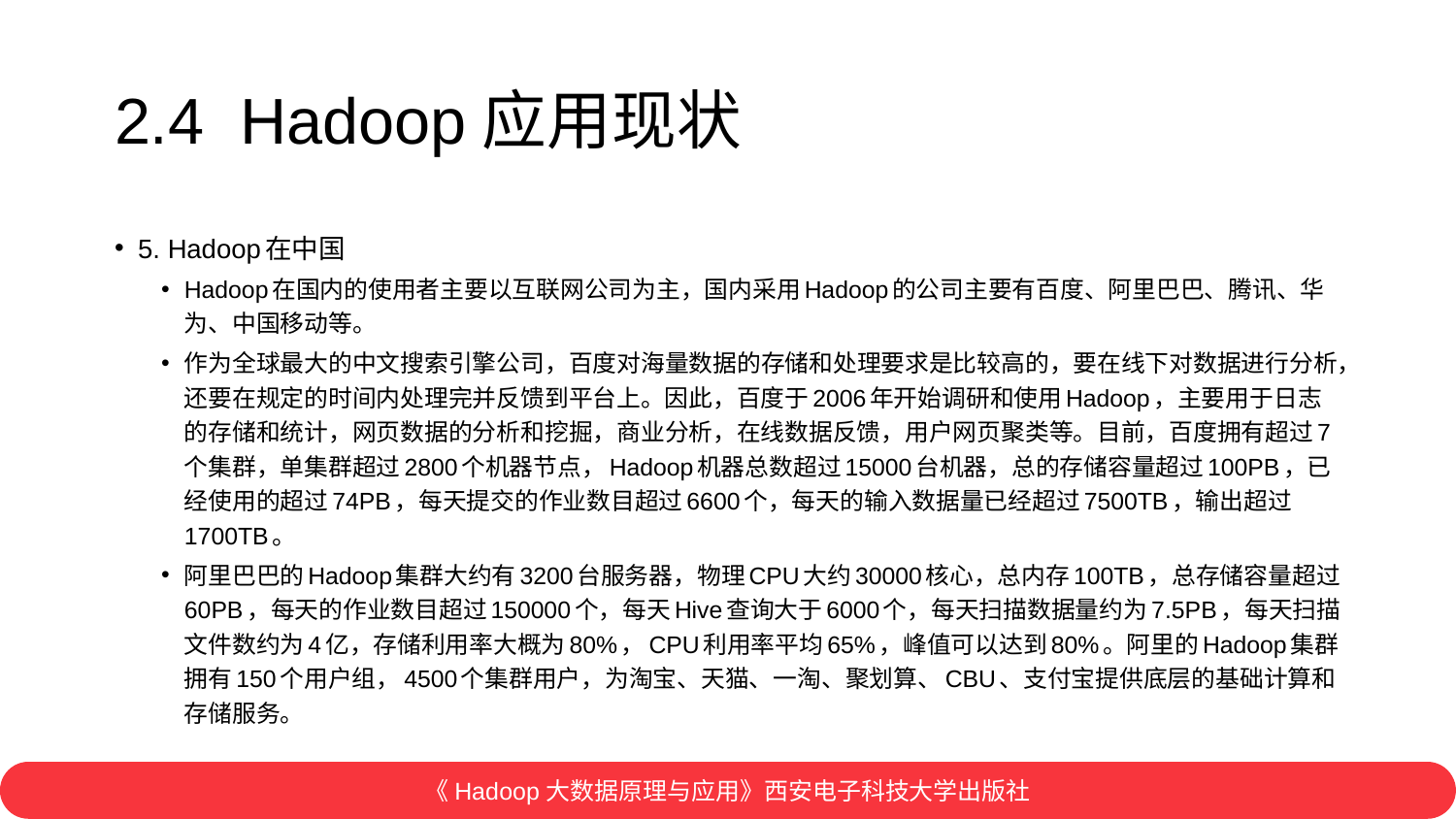

# 2.4  Hadoop应用现状
5. Hadoop在中国
Hadoop在国内的使用者主要以互联网公司为主，国内采用Hadoop的公司主要有百度、阿里巴巴、腾讯、华为、中国移动等。
作为全球最大的中文搜索引擎公司，百度对海量数据的存储和处理要求是比较高的，要在线下对数据进行分析，还要在规定的时间内处理完并反馈到平台上。因此，百度于2006年开始调研和使用Hadoop，主要用于日志的存储和统计，网页数据的分析和挖掘，商业分析，在线数据反馈，用户网页聚类等。目前，百度拥有超过7个集群，单集群超过2800个机器节点，Hadoop机器总数超过15000台机器，总的存储容量超过100PB，已经使用的超过74PB，每天提交的作业数目超过6600个，每天的输入数据量已经超过7500TB，输出超过1700TB。
阿里巴巴的Hadoop集群大约有3200台服务器，物理CPU大约30000核心，总内存100TB，总存储容量超过60PB，每天的作业数目超过150000个，每天Hive查询大于6000个，每天扫描数据量约为7.5PB，每天扫描文件数约为4亿，存储利用率大概为80%，CPU利用率平均65%，峰值可以达到80%。阿里的Hadoop集群拥有150个用户组，4500个集群用户，为淘宝、天猫、一淘、聚划算、CBU、支付宝提供底层的基础计算和存储服务。